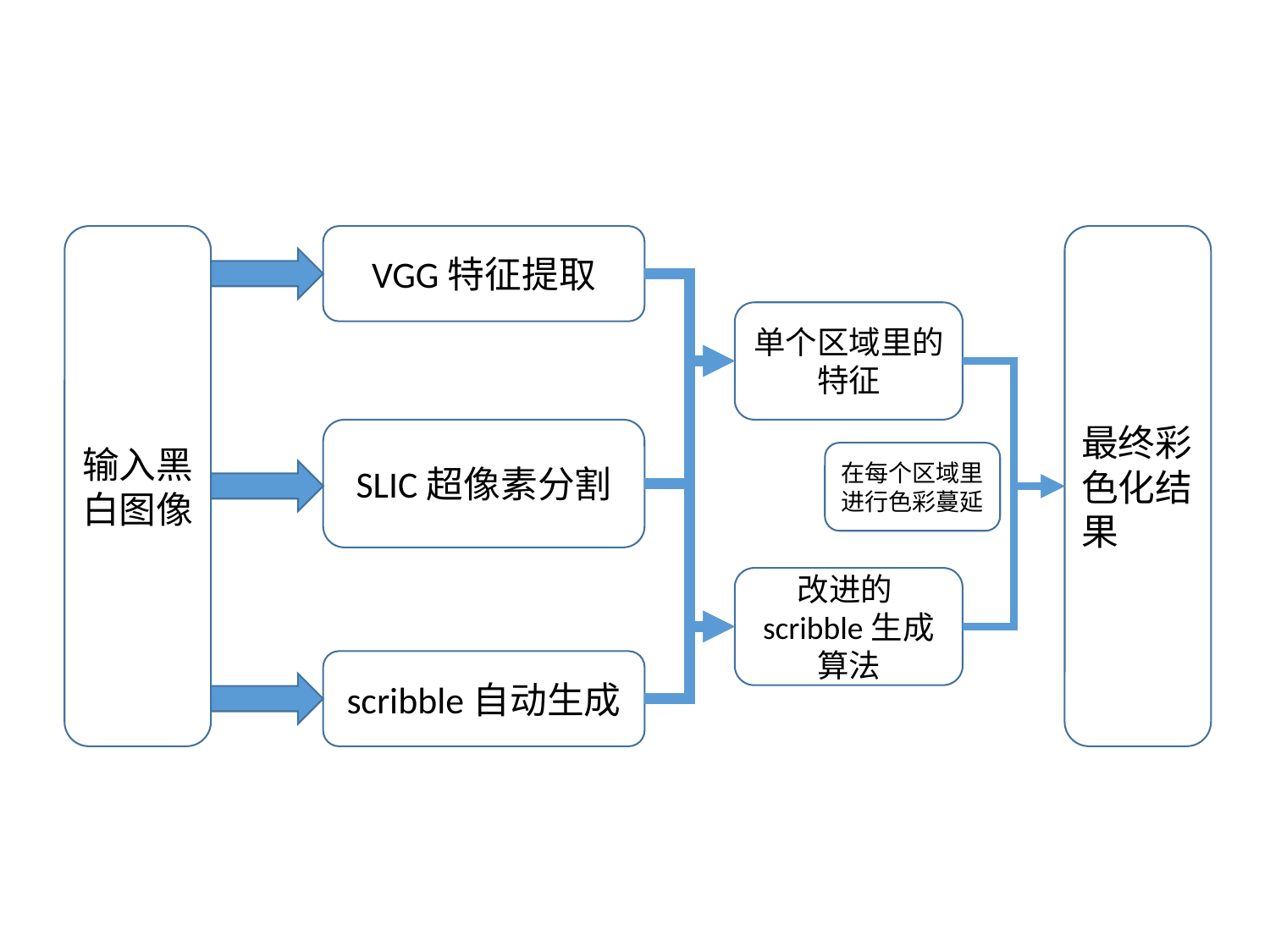

VGG特征提取
输入黑白图像
最终彩色化结果

单个区域里的特征
SLIC超像素分割
在每个区域里进行色彩蔓延

改进的scribble生成算法
scribble自动生成